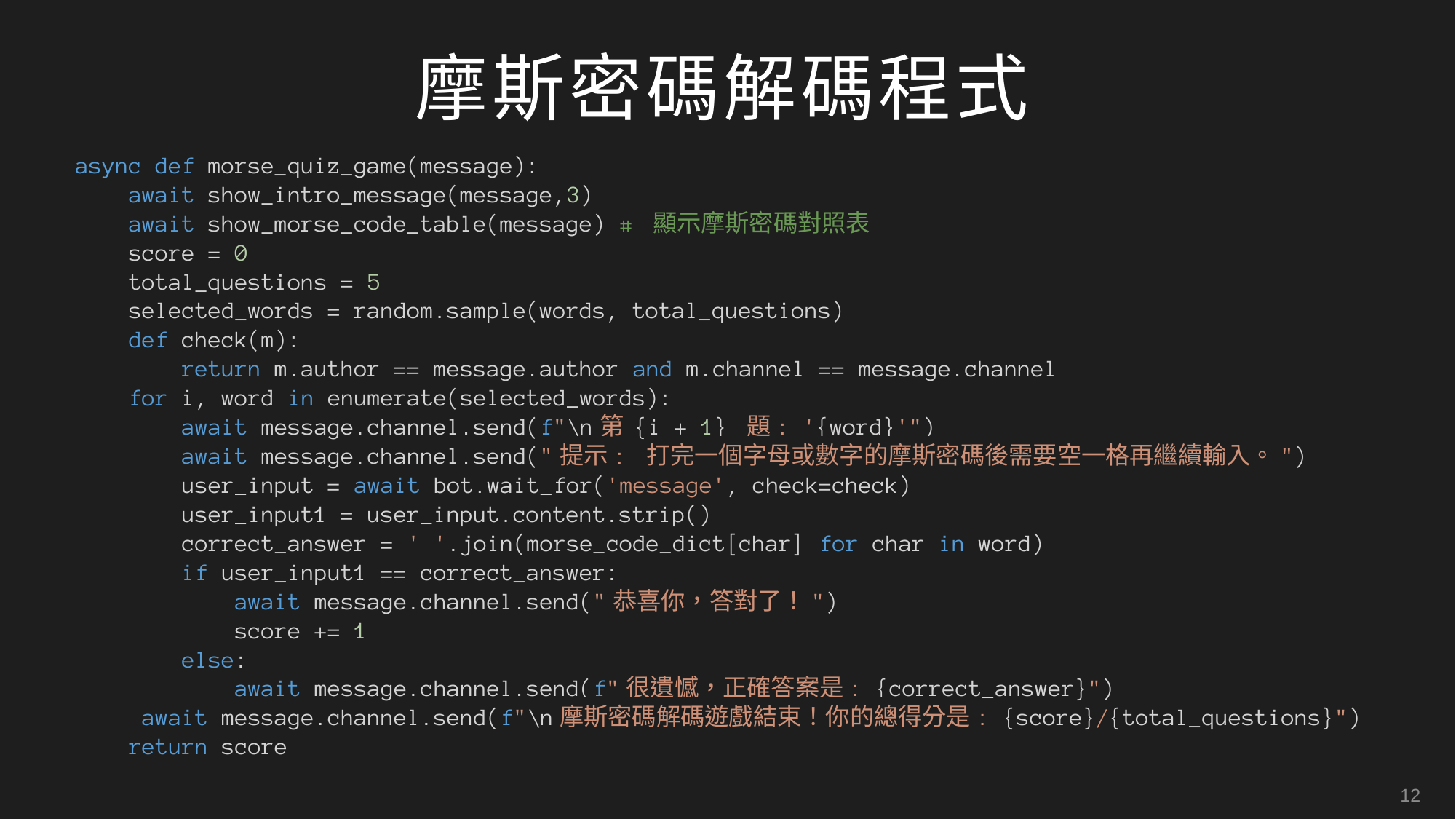

# 摩斯密碼解碼程式
async def morse_quiz_game(message):
    await show_intro_message(message,3)
    await show_morse_code_table(message) # 顯示摩斯密碼對照表
    score = 0
    total_questions = 5
    selected_words = random.sample(words, total_questions)
    def check(m):
        return m.author == message.author and m.channel == message.channel
    for i, word in enumerate(selected_words):
        await message.channel.send(f"\n第 {i + 1} 題: '{word}'")
        await message.channel.send("提示: 打完一個字母或數字的摩斯密碼後需要空一格再繼續輸入。")
        user_input = await bot.wait_for('message', check=check)
        user_input1 = user_input.content.strip()
        correct_answer = ' '.join(morse_code_dict[char] for char in word)
        if user_input1 == correct_answer:
            await message.channel.send("恭喜你，答對了！")
            score += 1
        else:
            await message.channel.send(f"很遺憾，正確答案是: {correct_answer}")
     await message.channel.send(f"\n摩斯密碼解碼遊戲結束！你的總得分是: {score}/{total_questions}")
    return score
12